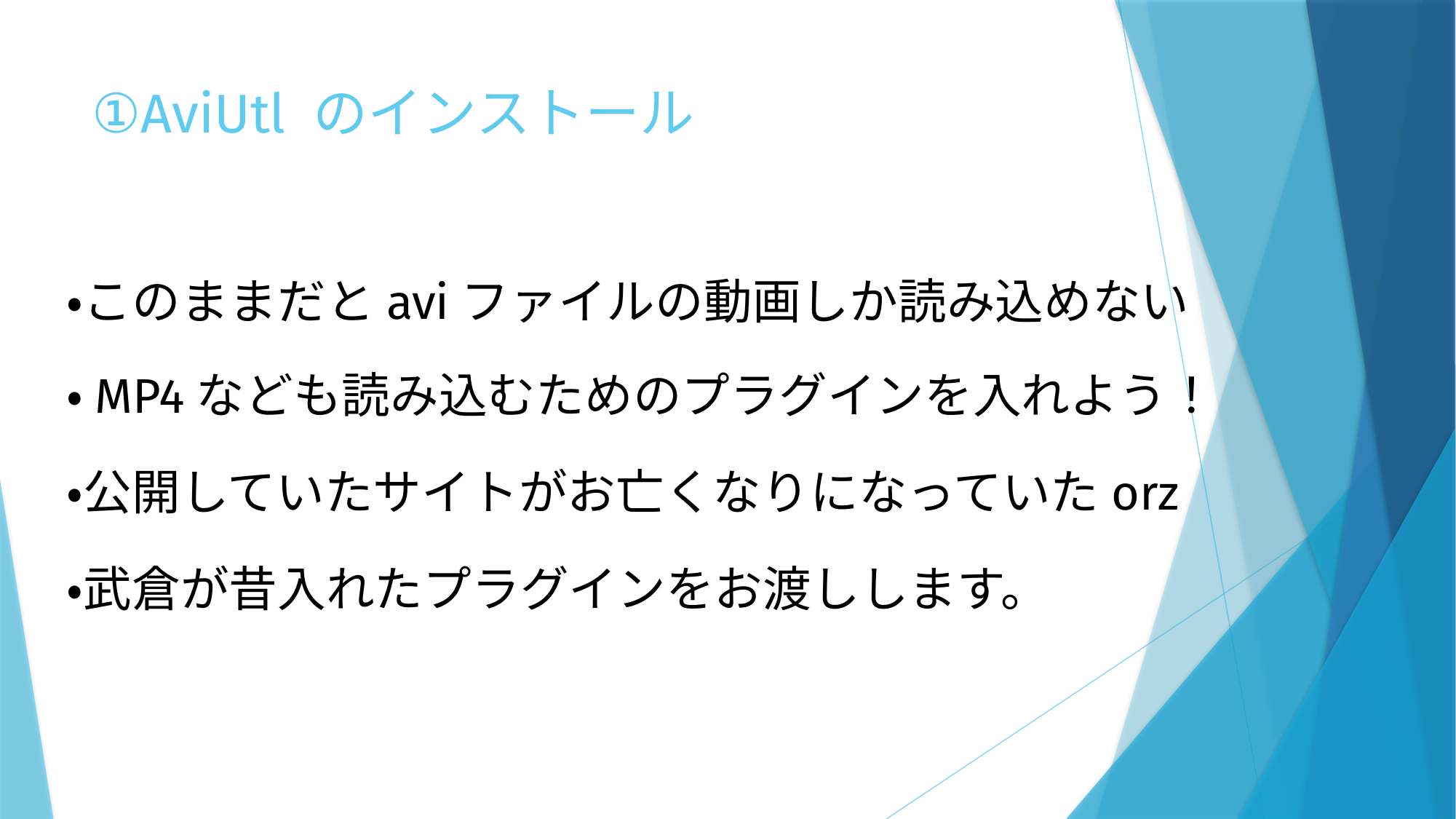

# ①AviUtl のインストール
・このままだとaviファイルの動画しか読み込めない
・MP4なども読み込むためのプラグインを入れよう！
・公開していたサイトがお亡くなりになっていたorz
・武倉が昔入れたプラグインをお渡しします。